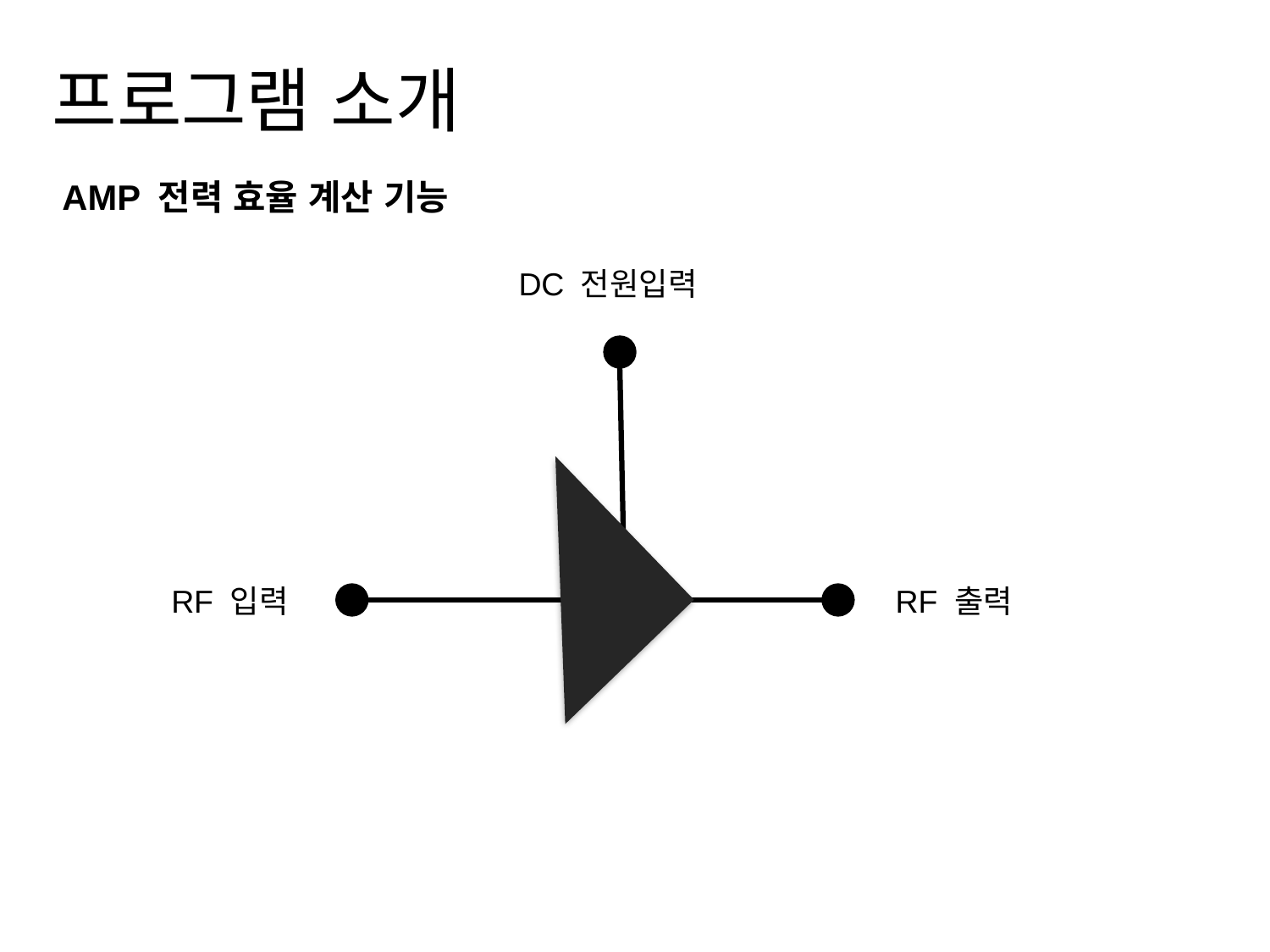

프로그램 소개
AMP 전력 효율 계산 기능
DC 전원입력

RF 입력
RF 출력